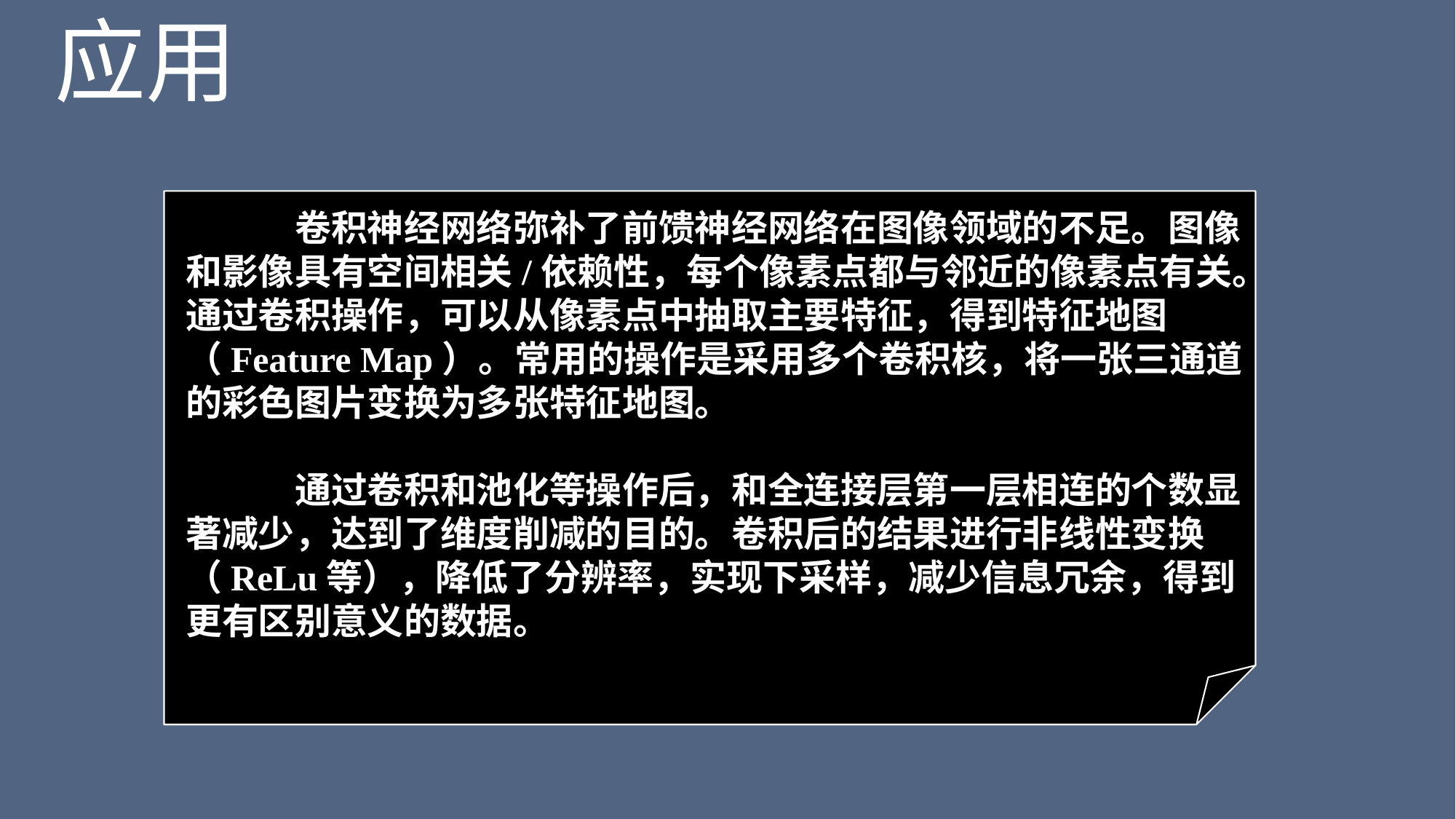

# 应用
	卷积神经网络弥补了前馈神经网络在图像领域的不足。图像和影像具有空间相关/依赖性，每个像素点都与邻近的像素点有关。通过卷积操作，可以从像素点中抽取主要特征，得到特征地图（Feature Map）。常用的操作是采用多个卷积核，将一张三通道的彩色图片变换为多张特征地图。

	通过卷积和池化等操作后，和全连接层第一层相连的个数显著减少，达到了维度削减的目的。卷积后的结果进行非线性变换（ReLu等），降低了分辨率，实现下采样，减少信息冗余，得到更有区别意义的数据。